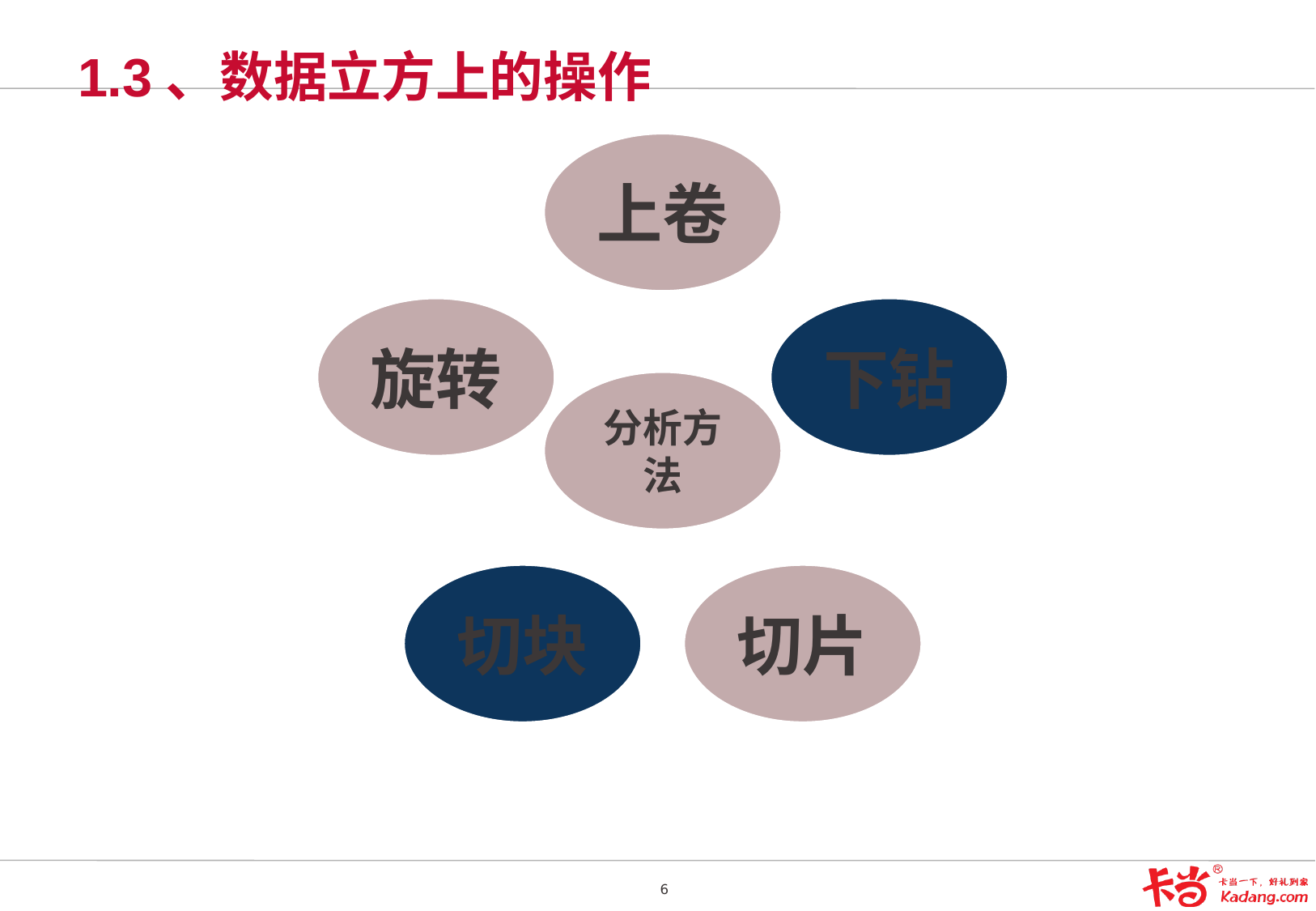

# 1.3、数据立方上的操作
分析方法
上卷
下钻
切片
切块
旋转